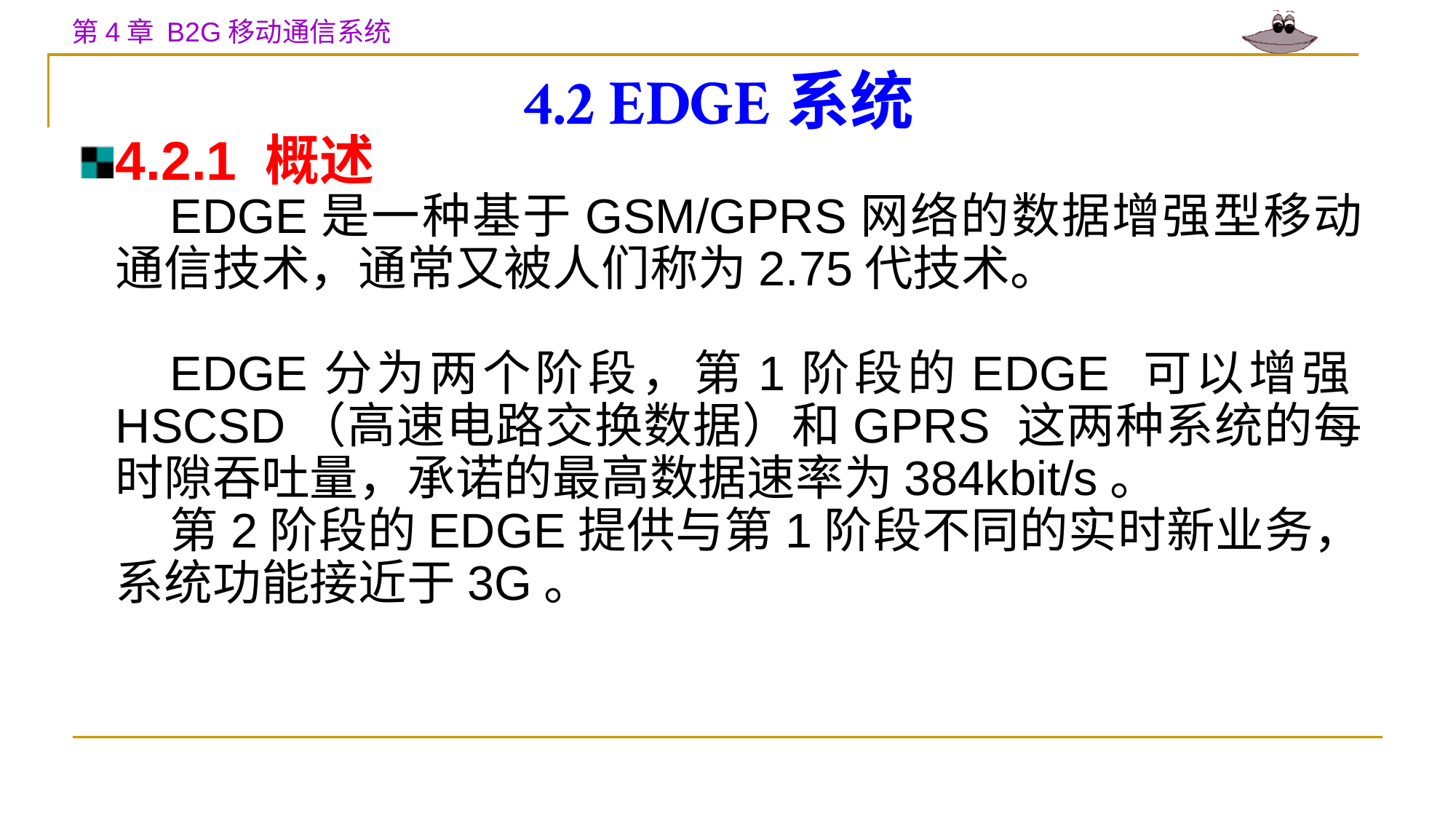

# 4.2 EDGE系统
4.2.1 概述
EDGE是一种基于GSM/GPRS网络的数据增强型移动通信技术，通常又被人们称为2.75代技术。

EDGE分为两个阶段，第1阶段的EDGE 可以增强HSCSD（高速电路交换数据）和GPRS 这两种系统的每时隙吞吐量，承诺的最高数据速率为384kbit/s。
第2阶段的EDGE提供与第1阶段不同的实时新业务，系统功能接近于3G。